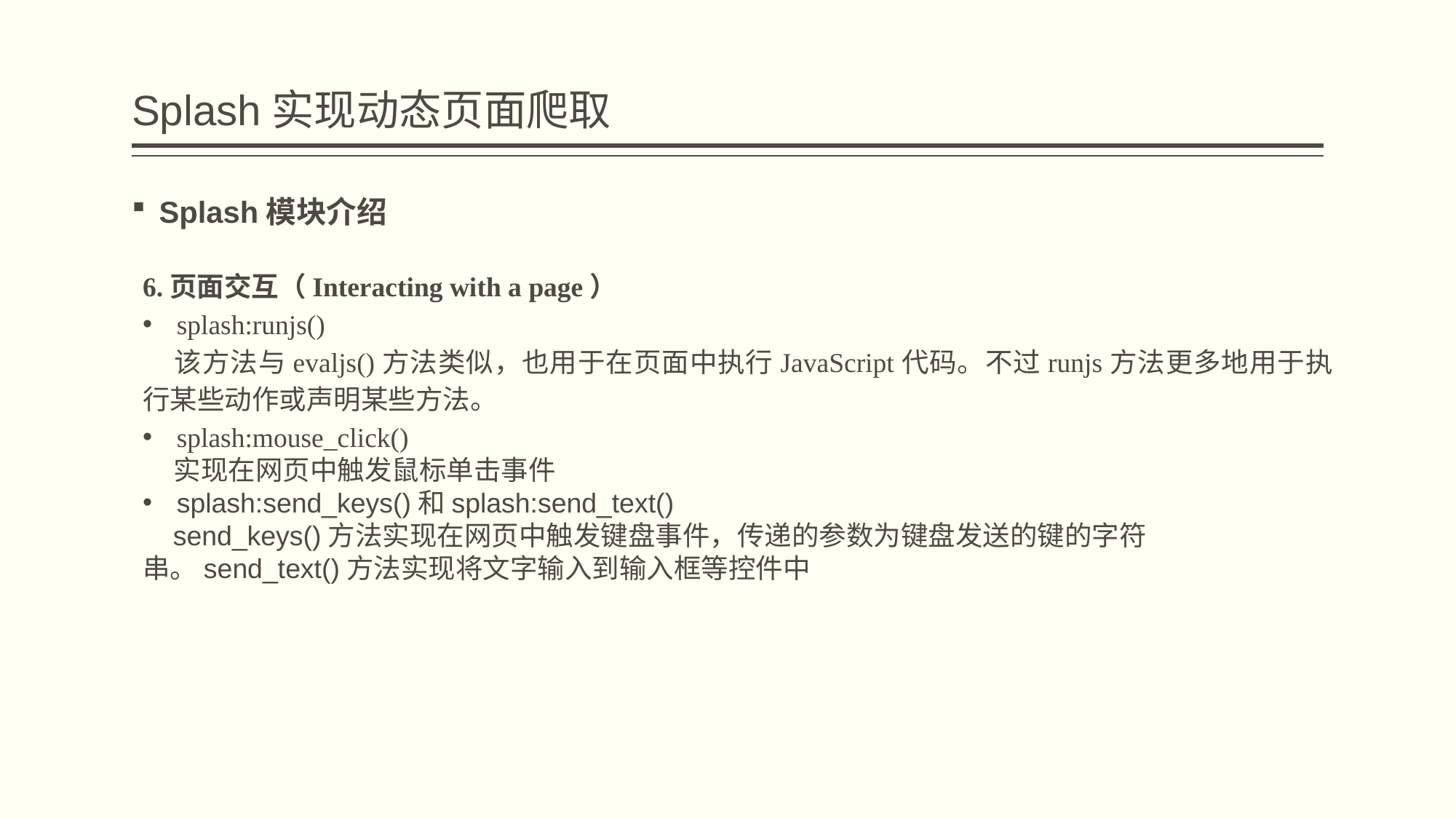

# Splash实现动态页面爬取
Splash模块介绍
6.页面交互（Interacting with a page）
splash:runjs()
该方法与evaljs()方法类似，也用于在页面中执行JavaScript代码。不过runjs方法更多地用于执行某些动作或声明某些方法。
splash:mouse_click()
    实现在网页中触发鼠标单击事件
splash:send_keys()和splash:send_text()
    send_keys()方法实现在网页中触发键盘事件，传递的参数为键盘发送的键的字符串。send_text()方法实现将文字输入到输入框等控件中